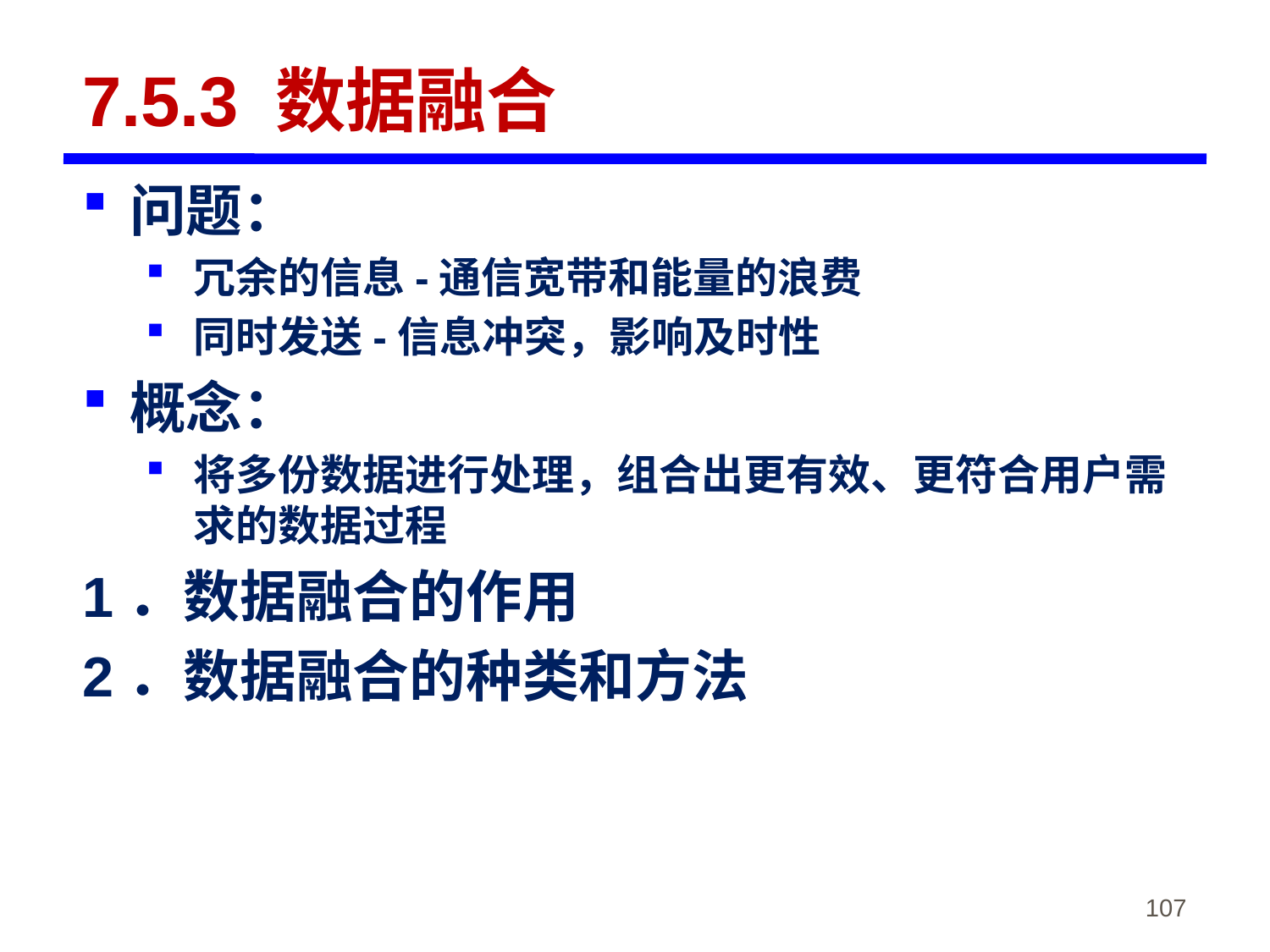

# 7.5.3 数据融合
问题：
冗余的信息-通信宽带和能量的浪费
同时发送-信息冲突，影响及时性
概念：
将多份数据进行处理，组合出更有效、更符合用户需求的数据过程
1．数据融合的作用
2．数据融合的种类和方法
《物联网概论》-韩毅刚
107